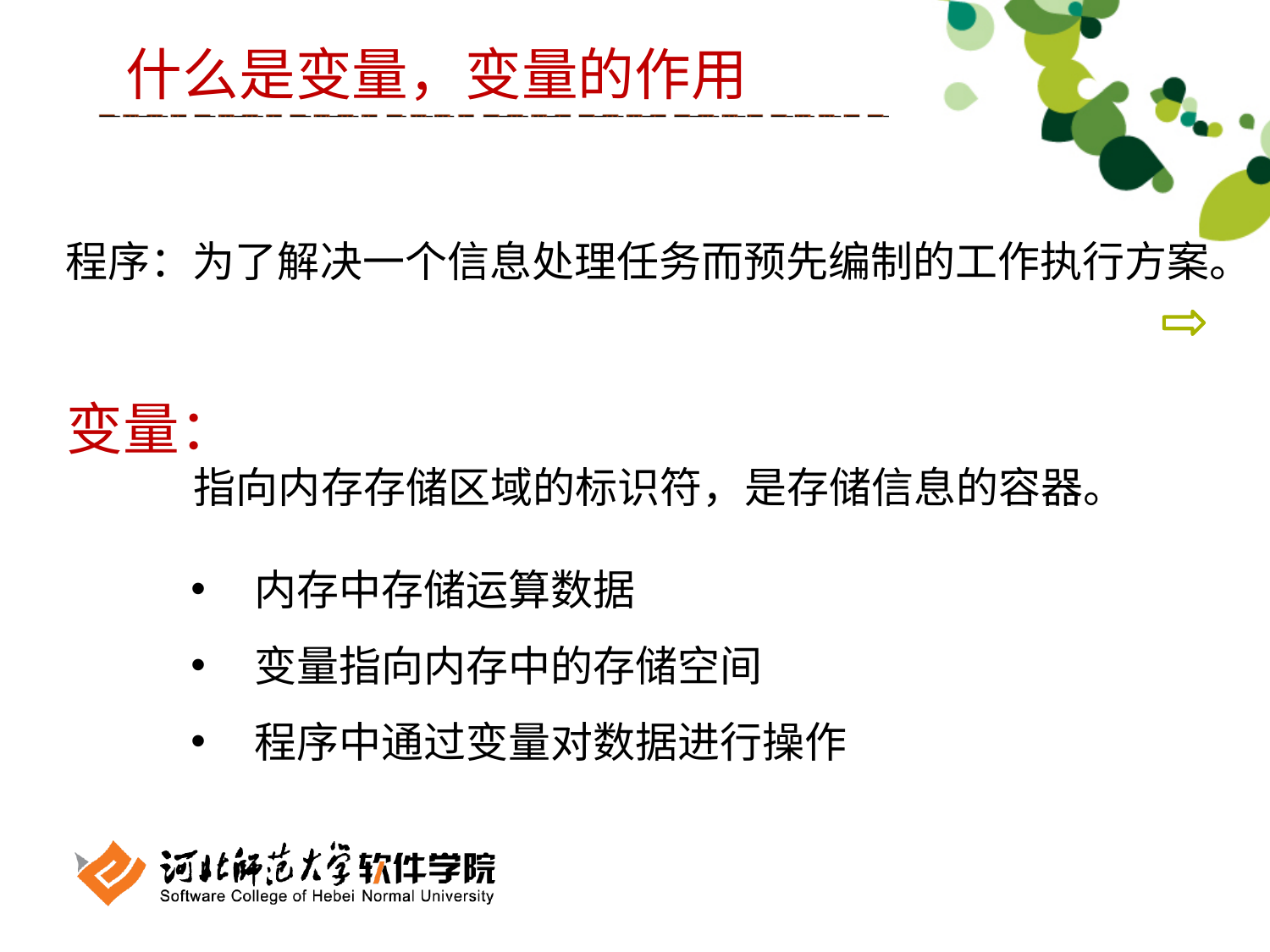

什么是变量，变量的作用
程序：为了解决一个信息处理任务而预先编制的工作执行方案。

变量：
	指向内存存储区域的标识符，是存储信息的容器。
内存中存储运算数据
变量指向内存中的存储空间
程序中通过变量对数据进行操作